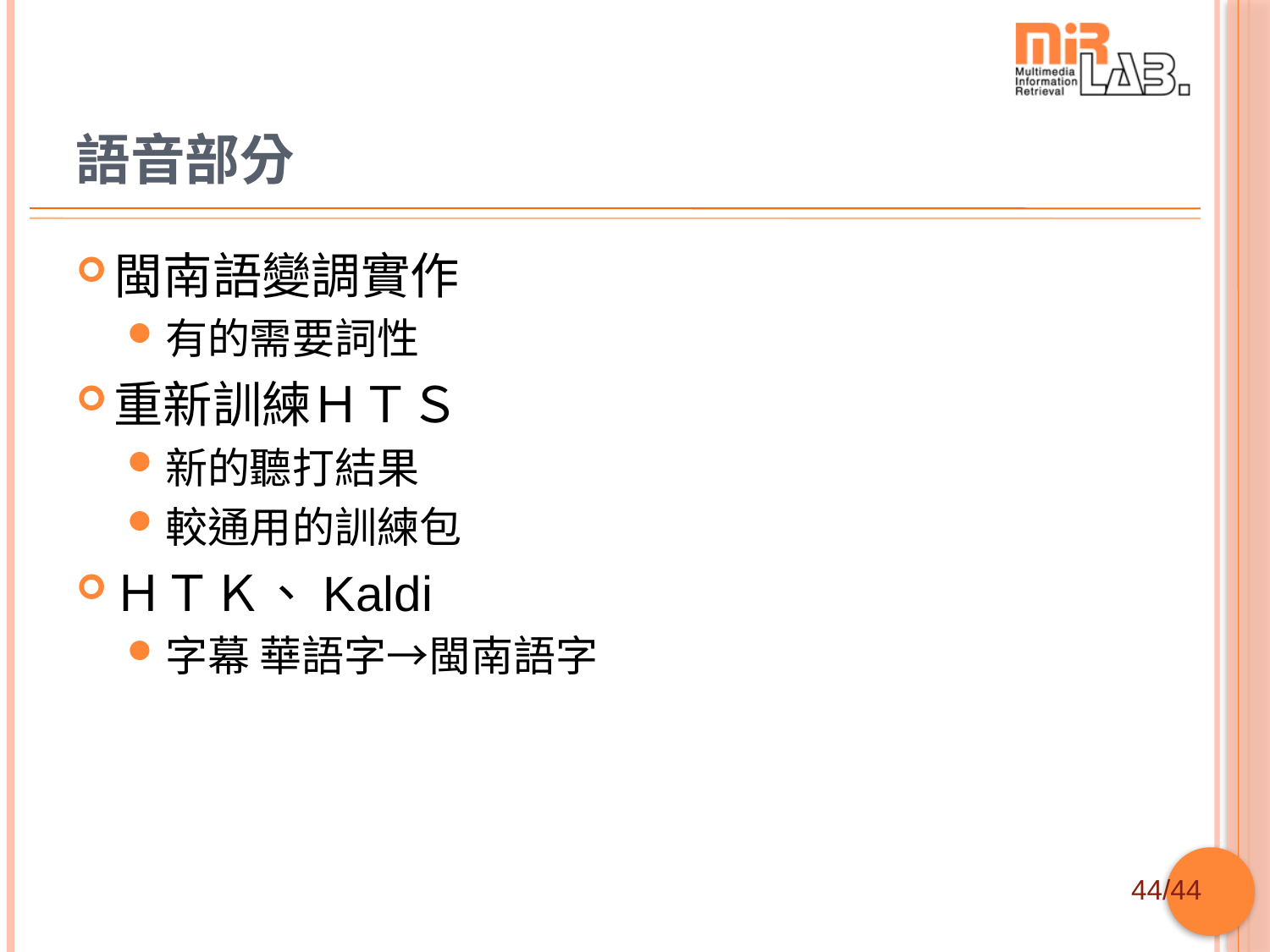

# 語音部分
閩南語變調實作
有的需要詞性
重新訓練ＨＴＳ
新的聽打結果
較通用的訓練包
ＨＴＫ、Kaldi
字幕 華語字→閩南語字